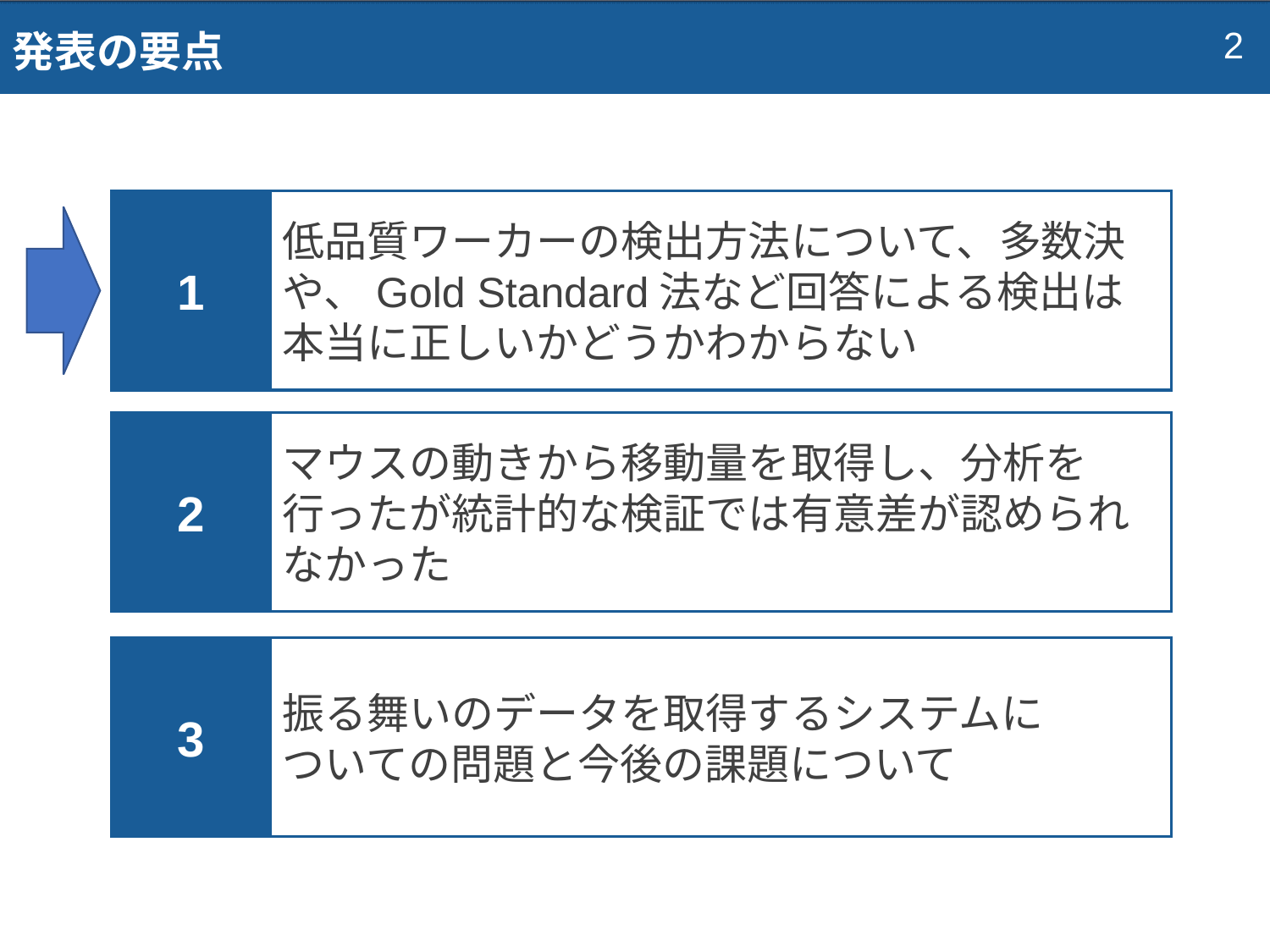

発表の要点
2
1
低品質ワーカーの検出方法について、多数決や、Gold Standard法など回答による検出は本当に正しいかどうかわからない

2
マウスの動きから移動量を取得し、分析を行ったが統計的な検証では有意差が認められなかった
3
振る舞いのデータを取得するシステムに
ついての問題と今後の課題について